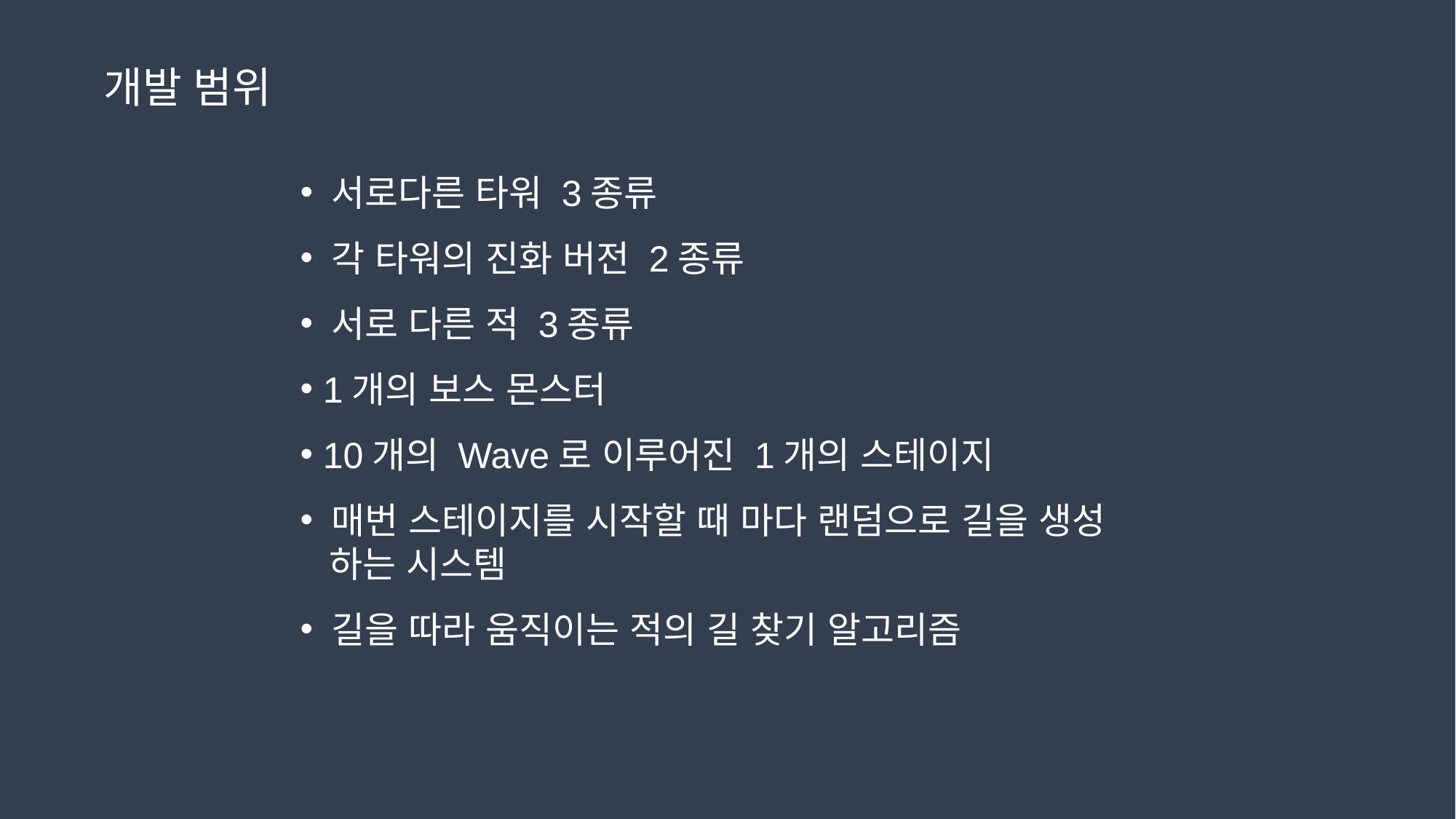

개발 범위
 서로다른 타워 3종류
 각 타워의 진화 버전 2종류
 서로 다른 적 3종류
 1개의 보스 몬스터
 10개의 Wave로 이루어진 1개의 스테이지
 매번 스테이지를 시작할 때 마다 랜덤으로 길을 생성
  하는 시스템
 길을 따라 움직이는 적의 길 찾기 알고리즘